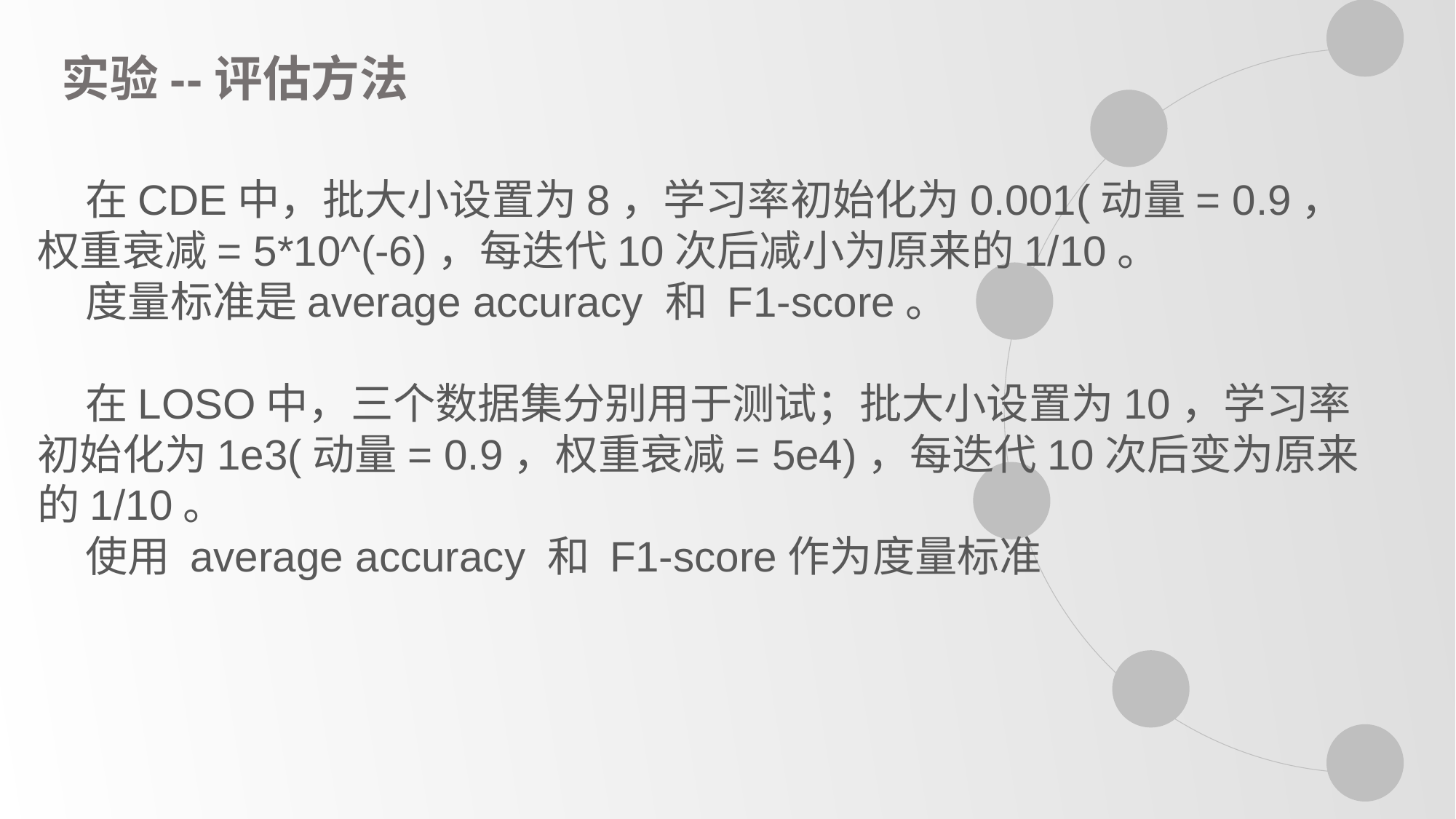

实验--评估方法
    在CDE中，批大小设置为8，学习率初始化为0.001(动量= 0.9，
权重衰减= 5*10^(-6)，每迭代10次后减小为原来的1/10。
    度量标准是average accuracy 和 F1-score。

    在LOSO中，三个数据集分别用于测试；批大小设置为10，学习率
初始化为1e3(动量= 0.9，权重衰减= 5e4)，每迭代10次后变为原来
的1/10。
    使用 average accuracy 和 F1-score作为度量标准